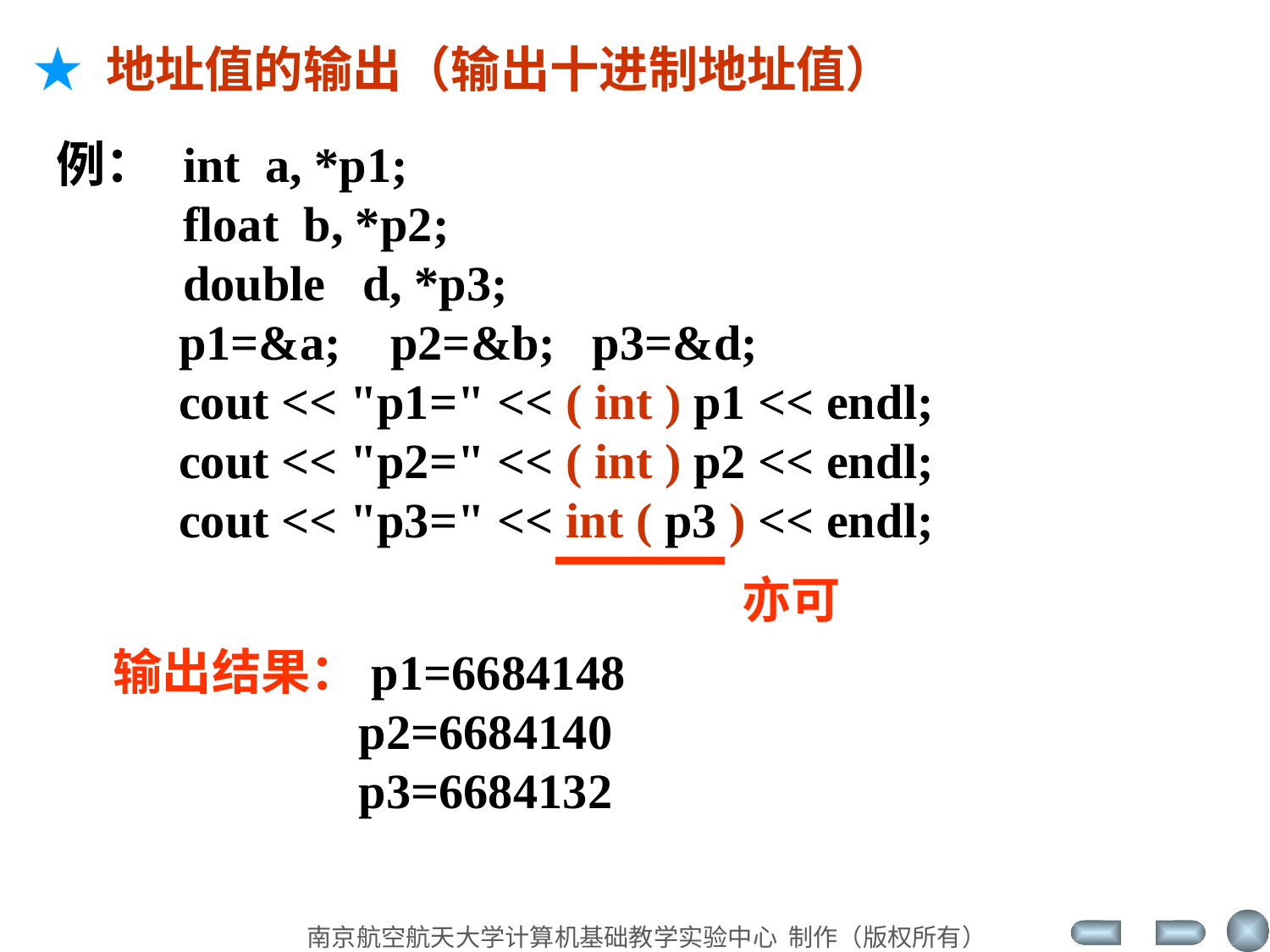

★ 地址值的输出（输出十进制地址值）
例：	int  a, *p1;
	float  b, *p2;
	double   d, *p3;
          p1=&a;    p2=&b;   p3=&d;
          cout << "p1=" << ( int ) p1 << endl;
          cout << "p2=" << ( int ) p2 << endl;
          cout << "p3=" << int ( p3 ) << endl;

亦可
输出结果：p1=6684148
                    p2=6684140
                    p3=6684132